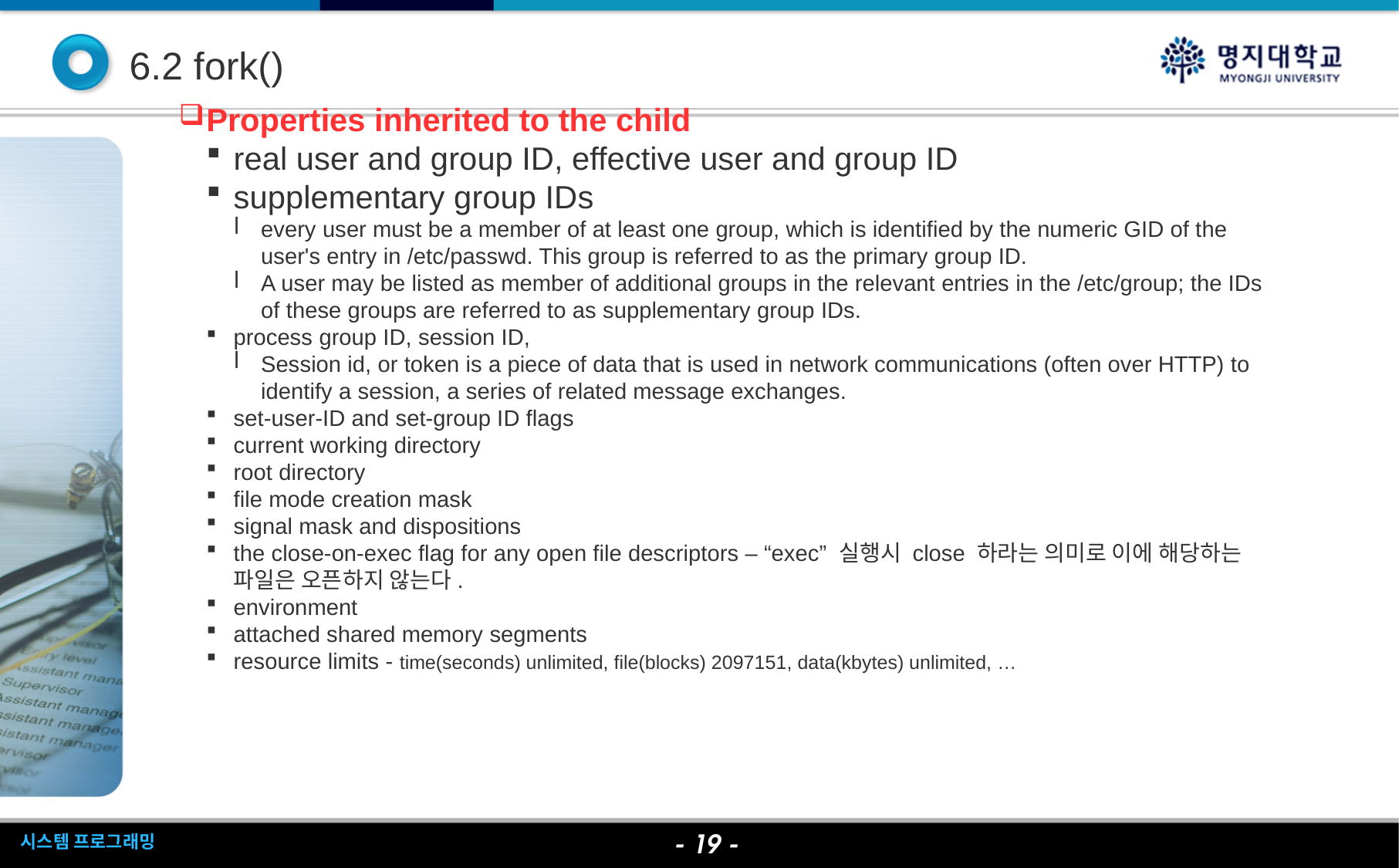

6.2 fork()
Properties inherited to the child
real user and group ID, effective user and group ID
supplementary group IDs
every user must be a member of at least one group, which is identified by the numeric GID of the user's entry in /etc/passwd. This group is referred to as the primary group ID.
A user may be listed as member of additional groups in the relevant entries in the /etc/group; the IDs of these groups are referred to as supplementary group IDs.
process group ID, session ID,
Session id, or token is a piece of data that is used in network communications (often over HTTP) to identify a session, a series of related message exchanges.
set-user-ID and set-group ID flags
current working directory
root directory
file mode creation mask
signal mask and dispositions
the close-on-exec flag for any open file descriptors – “exec” 실행시 close 하라는 의미로 이에 해당하는 파일은 오픈하지 않는다.
environment
attached shared memory segments
resource limits - time(seconds) unlimited, file(blocks) 2097151, data(kbytes) unlimited, …
- 19 -